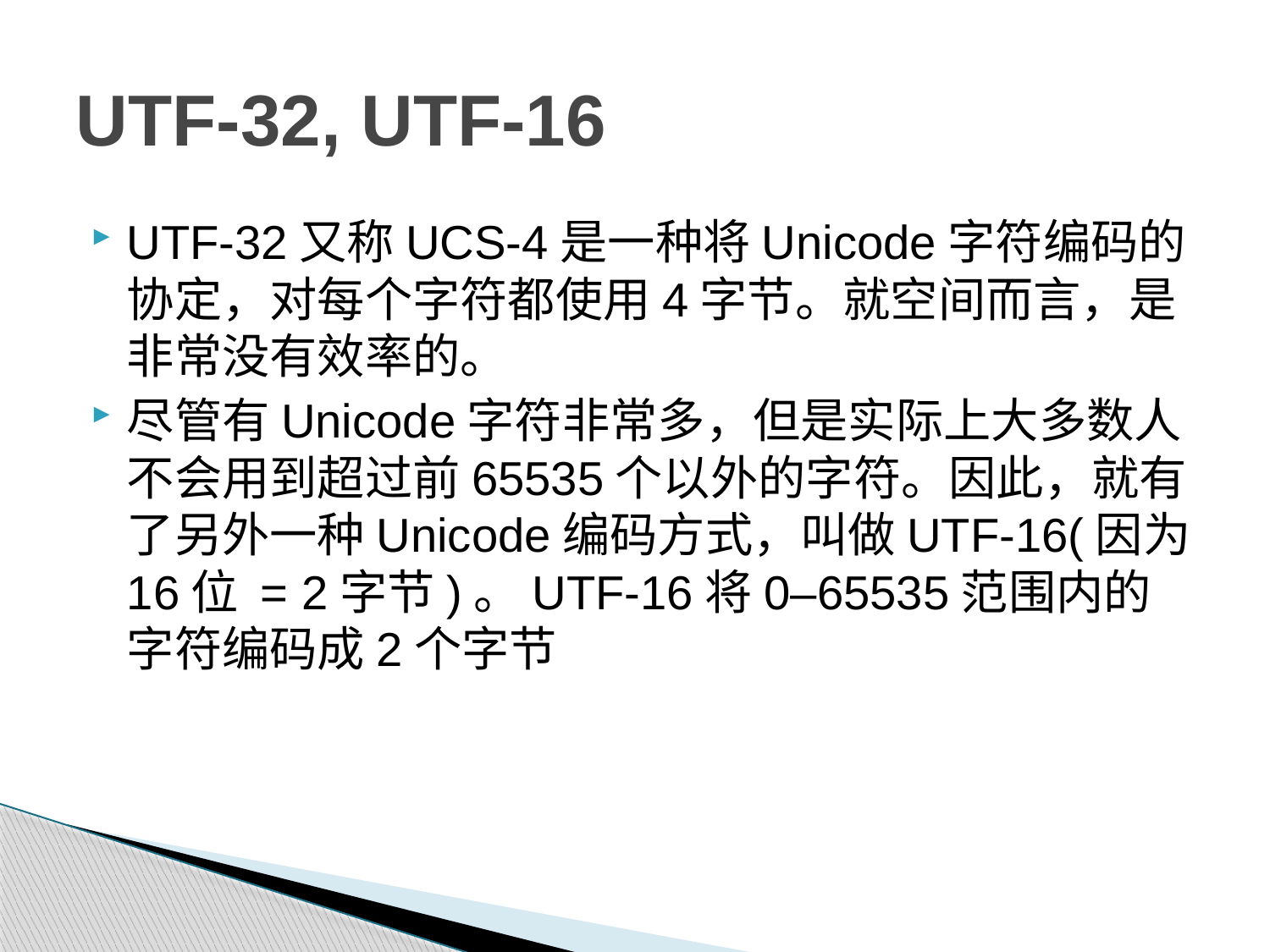

# UTF-32, UTF-16
UTF-32又称UCS-4是一种将Unicode字符编码的协定，对每个字符都使用4字节。就空间而言，是非常没有效率的。
尽管有Unicode字符非常多，但是实际上大多数人不会用到超过前65535个以外的字符。因此，就有了另外一种Unicode编码方式，叫做UTF-16(因为16位 = 2字节)。UTF-16将0–65535范围内的字符编码成2个字节